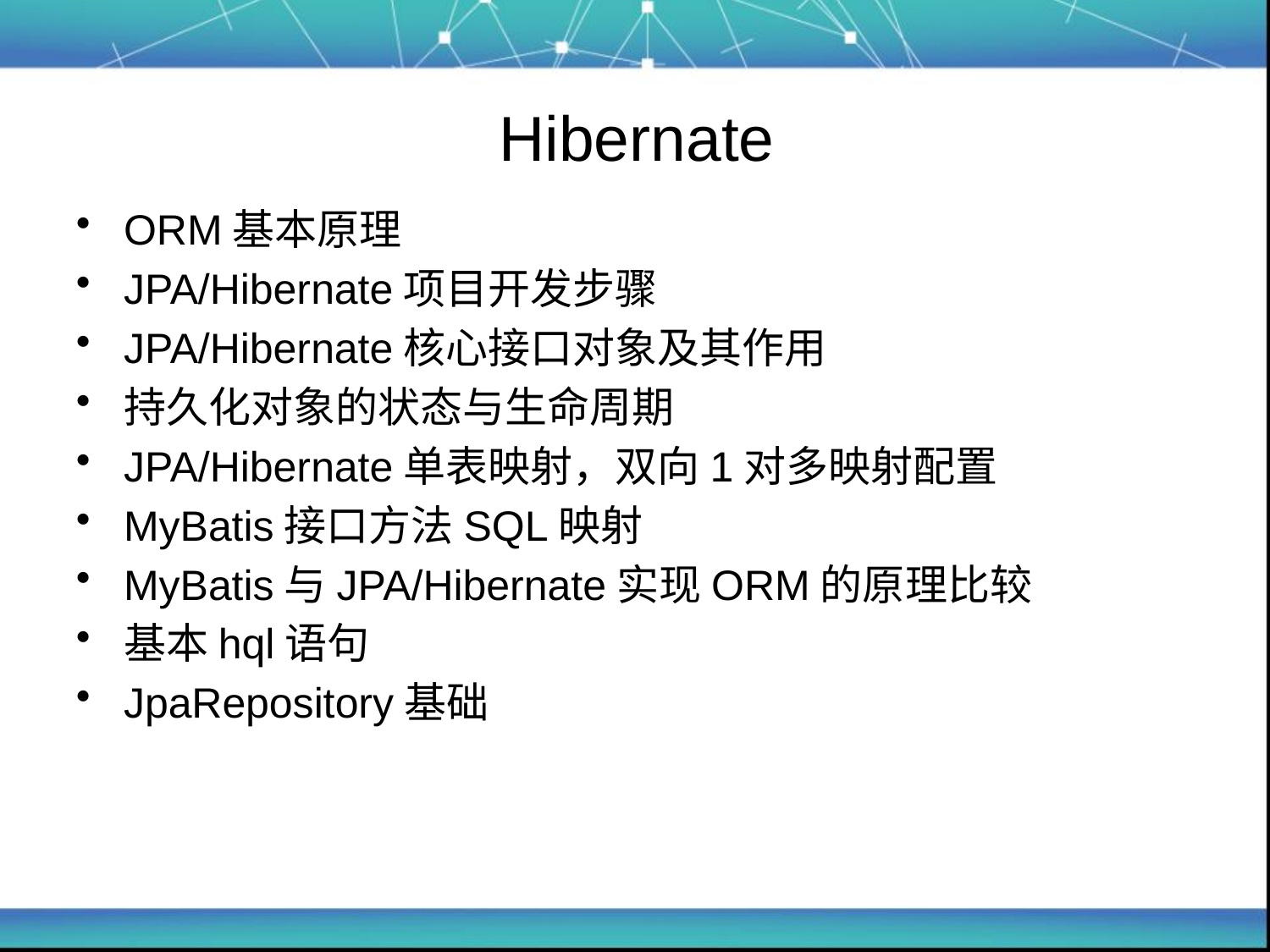

# Hibernate
ORM基本原理
JPA/Hibernate项目开发步骤
JPA/Hibernate核心接口对象及其作用
持久化对象的状态与生命周期
JPA/Hibernate单表映射，双向1对多映射配置
MyBatis接口方法SQL映射
MyBatis与JPA/Hibernate实现ORM的原理比较
基本hql语句
JpaRepository基础